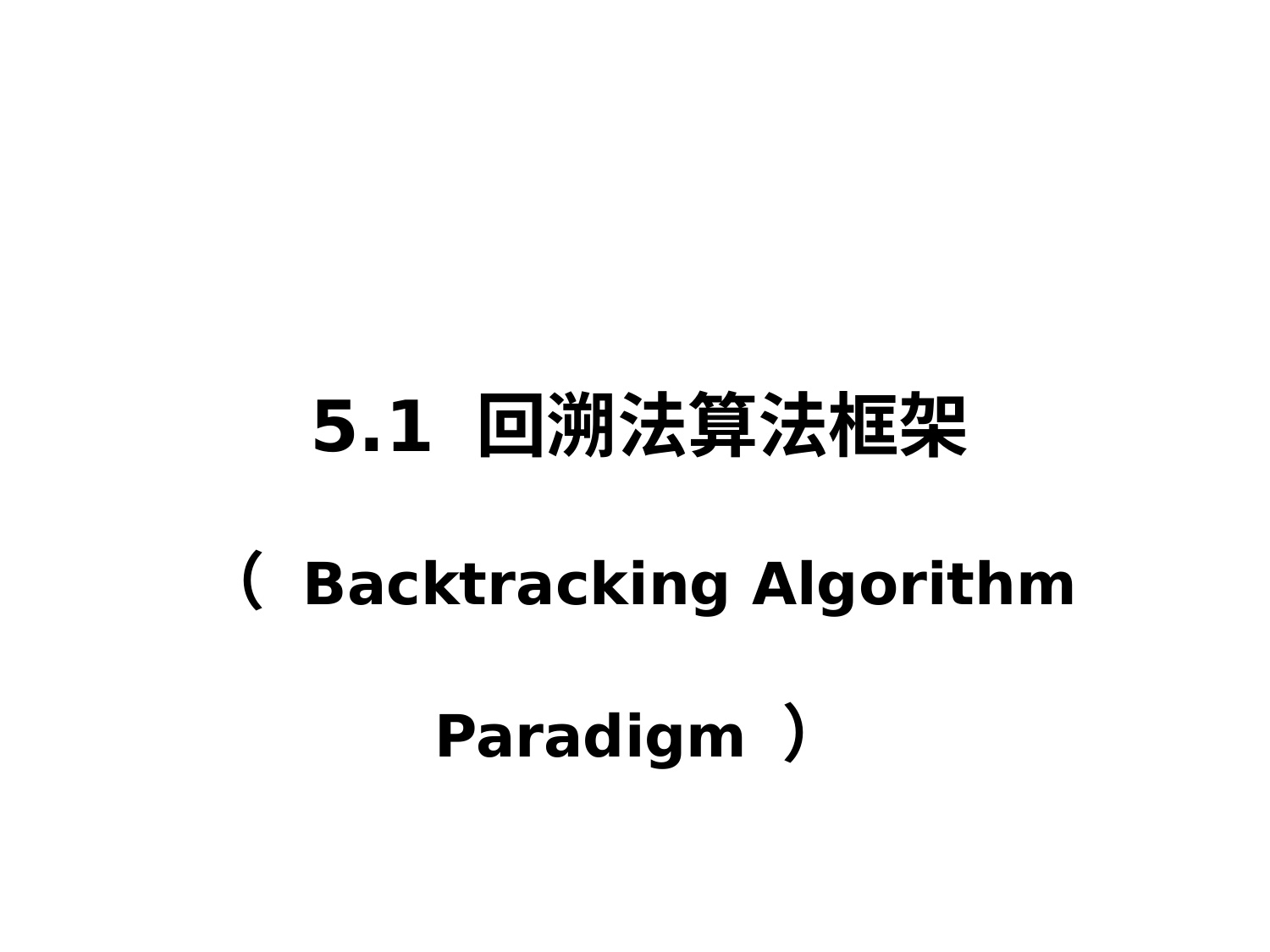

5.1 回溯法算法框架
（ Backtracking Algorithm Paradigm ）